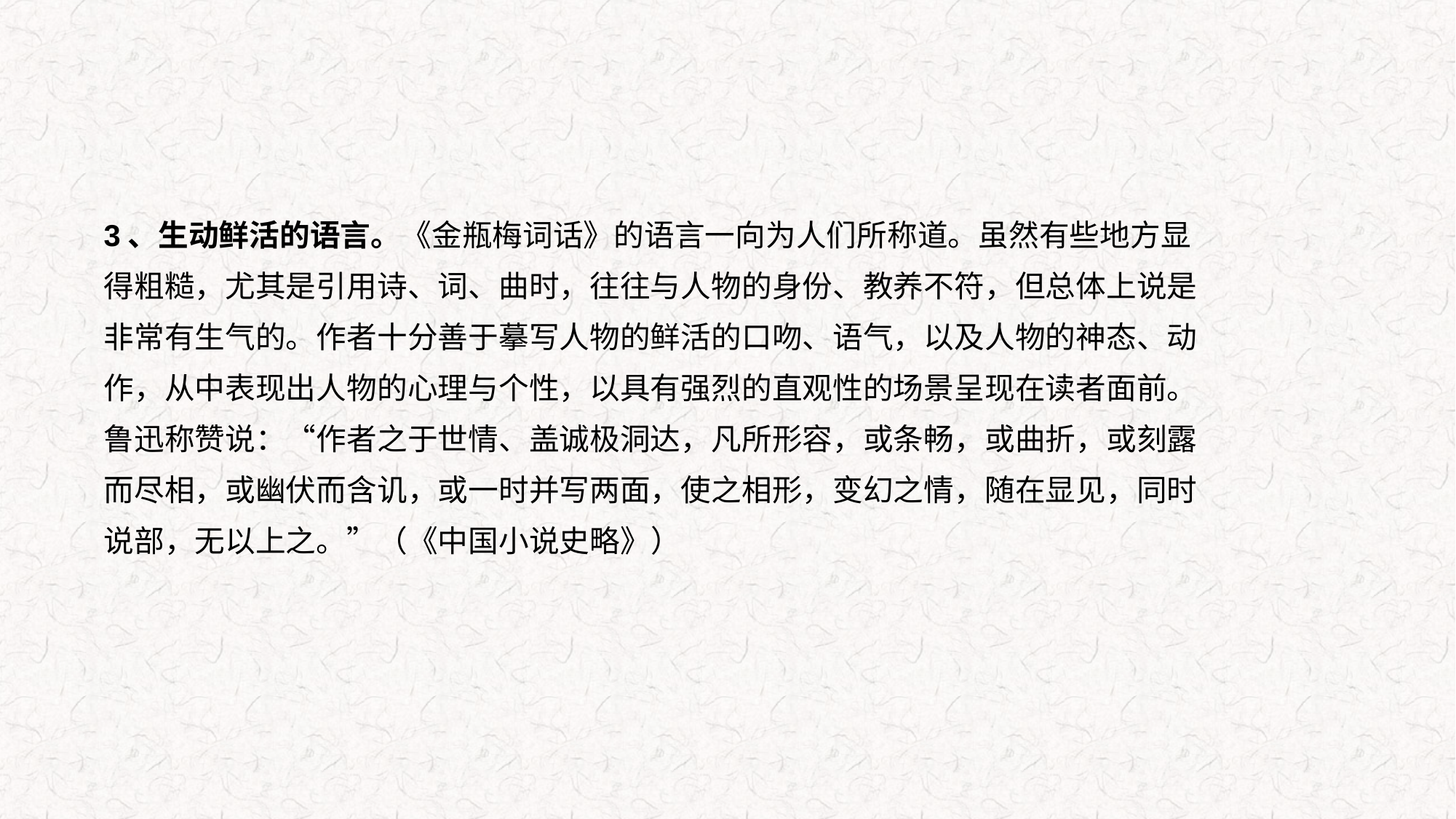

3、生动鲜活的语言。《金瓶梅词话》的语言一向为人们所称道。虽然有些地方显得粗糙，尤其是引用诗、词、曲时，往往与人物的身份、教养不符，但总体上说是非常有生气的。作者十分善于摹写人物的鲜活的口吻、语气，以及人物的神态、动作，从中表现出人物的心理与个性，以具有强烈的直观性的场景呈现在读者面前。鲁迅称赞说：“作者之于世情、盖诚极洞达，凡所形容，或条畅，或曲折，或刻露而尽相，或幽伏而含讥，或一时并写两面，使之相形，变幻之情，随在显见，同时说部，无以上之。”（《中国小说史略》）